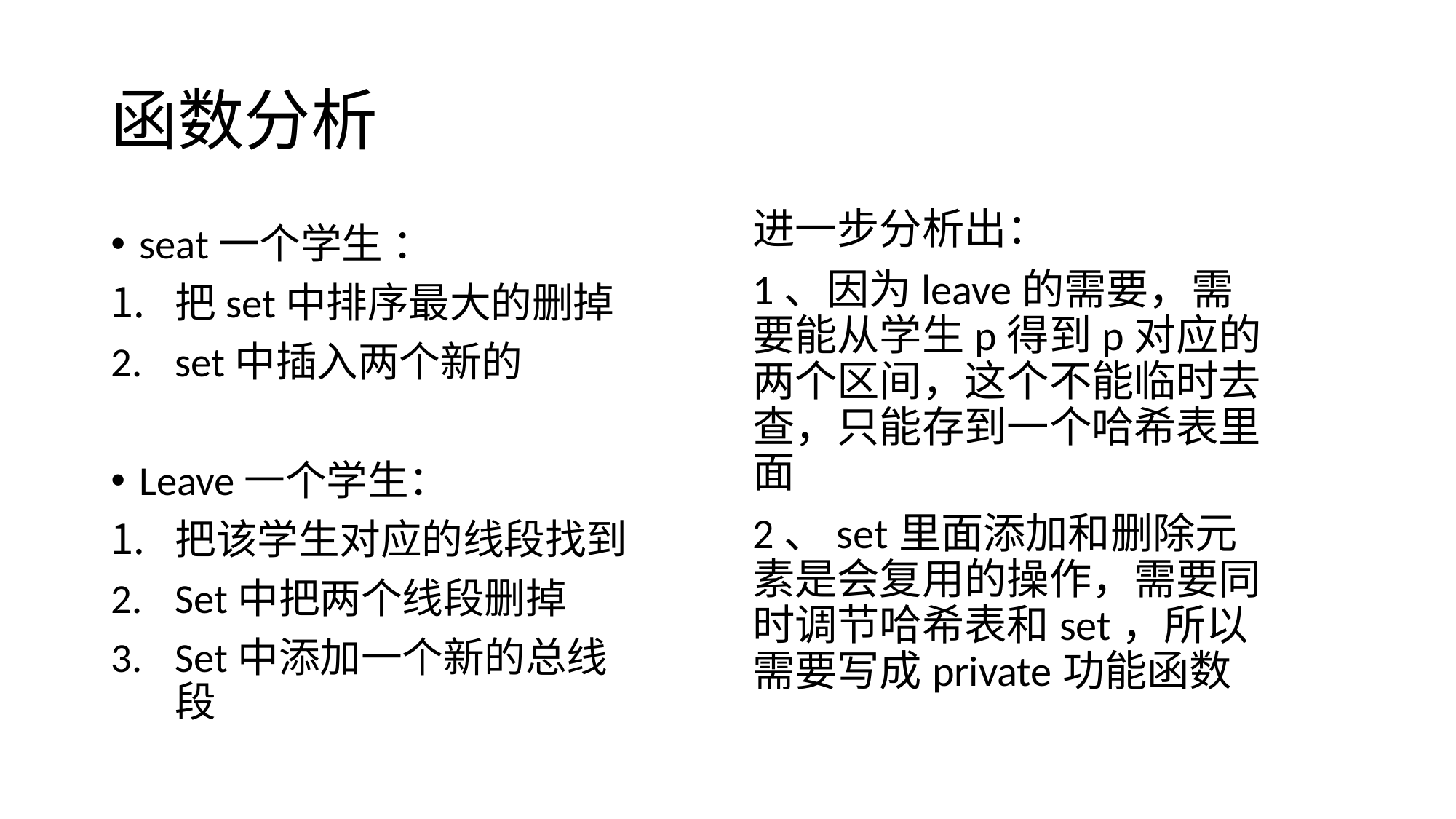

# 函数分析
进一步分析出：
1、因为leave的需要，需要能从学生p得到p对应的两个区间，这个不能临时去查，只能存到一个哈希表里面
2、set里面添加和删除元素是会复用的操作，需要同时调节哈希表和set，所以需要写成private功能函数

seat一个学生 ：
把set中排序最大的删掉
set中插入两个新的

Leave一个学生：
把该学生对应的线段找到
Set中把两个线段删掉
Set中添加一个新的总线段